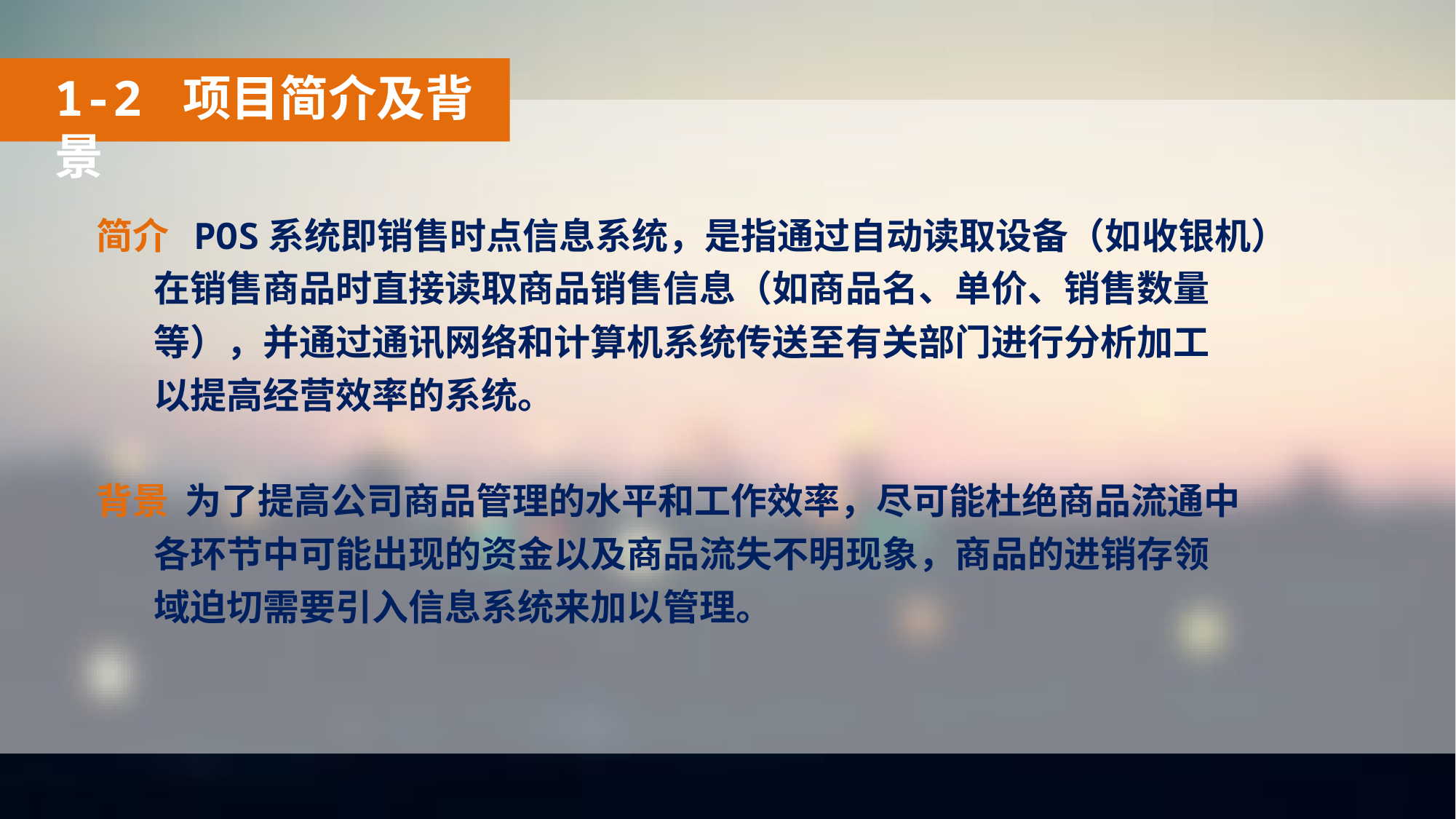

1-2 项目简介及背景
简介  POS系统即销售时点信息系统，是指通过自动读取设备（如收银机）
      在销售商品时直接读取商品销售信息（如商品名、单价、销售数量
      等），并通过通讯网络和计算机系统传送至有关部门进行分析加工
      以提高经营效率的系统。

背景  为了提高公司商品管理的水平和工作效率，尽可能杜绝商品流通中
      各环节中可能出现的资金以及商品流失不明现象，商品的进销存领
      域迫切需要引入信息系统来加以管理。